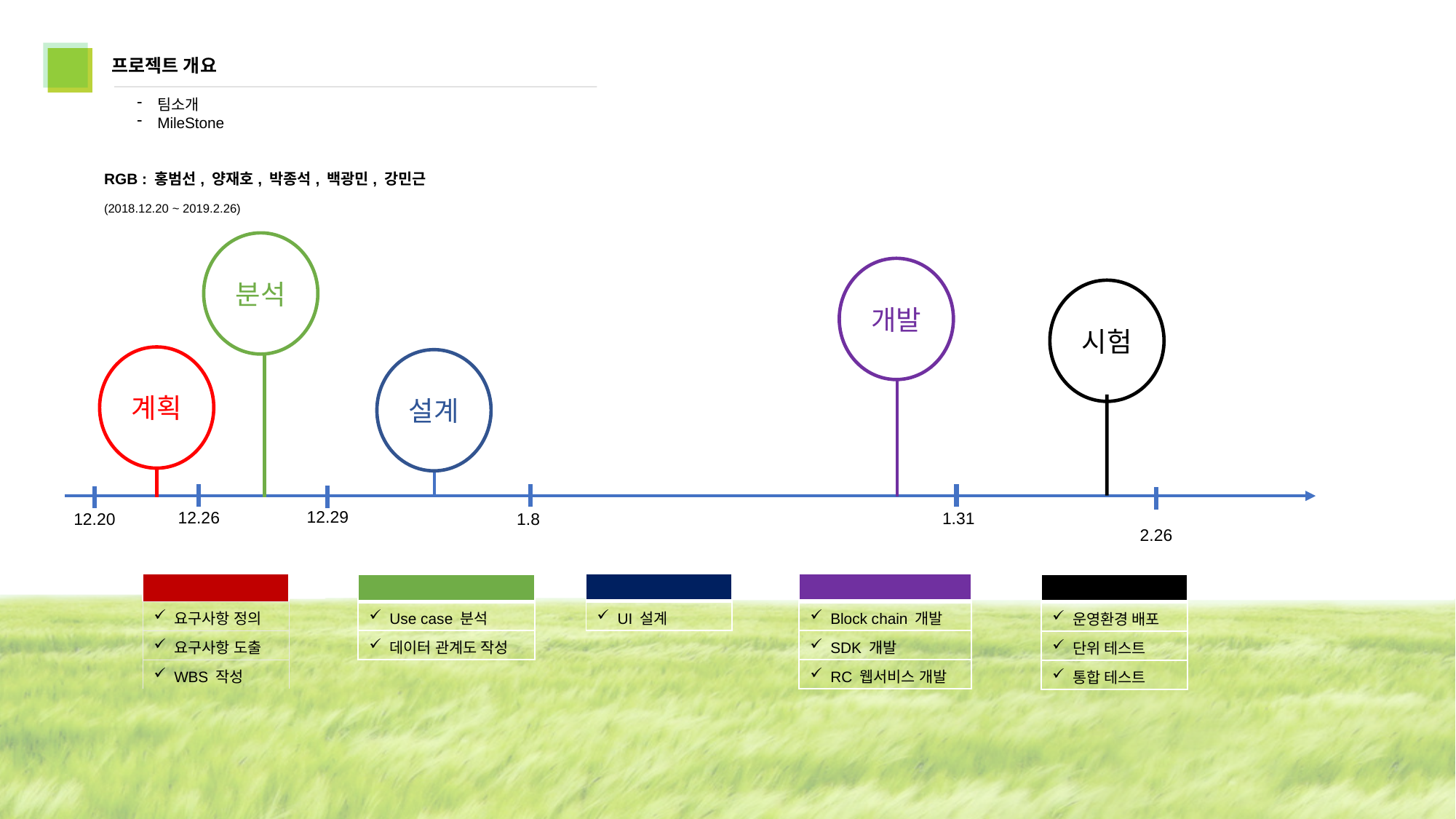

02
프로젝트 개요
팀소개
MileStone
RGB : 홍범선, 양재호, 박종석, 백광민, 강민근
(2018.12.20 ~ 2019.2.26)

분석
개발
시험
계획
설계
12.29
12.26
1.31
12.20
1.8
2.26
|  |
| --- |
| UI 설계 |
|  |
| --- |
| Block chain 개발 |
| SDK 개발 |
| RC 웹서비스 개발 |
|  |
| --- |
| 요구사항 정의 |
| 요구사항 도출 |
| WBS 작성 |
|  |
| --- |
| Use case 분석 |
| 데이터 관계도 작성 |
|  |
| --- |
| 운영환경 배포 |
| 단위 테스트 |
| 통합 테스트 |